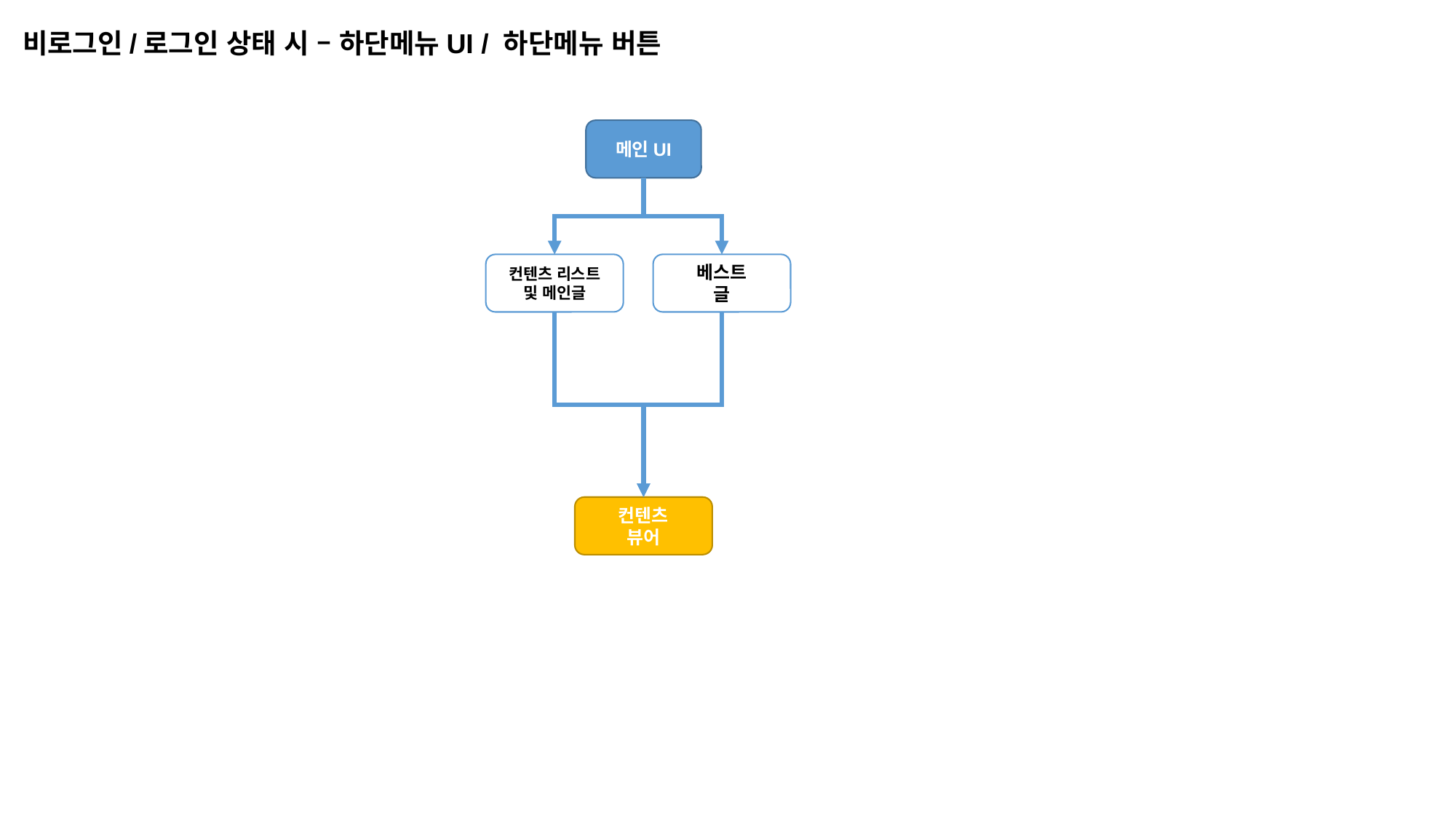

비로그인/로그인 상태 시 – 하단메뉴UI / 하단메뉴 버튼
메인UI
컨텐츠 리스트
및 메인글
베스트
글
컨텐츠
뷰어